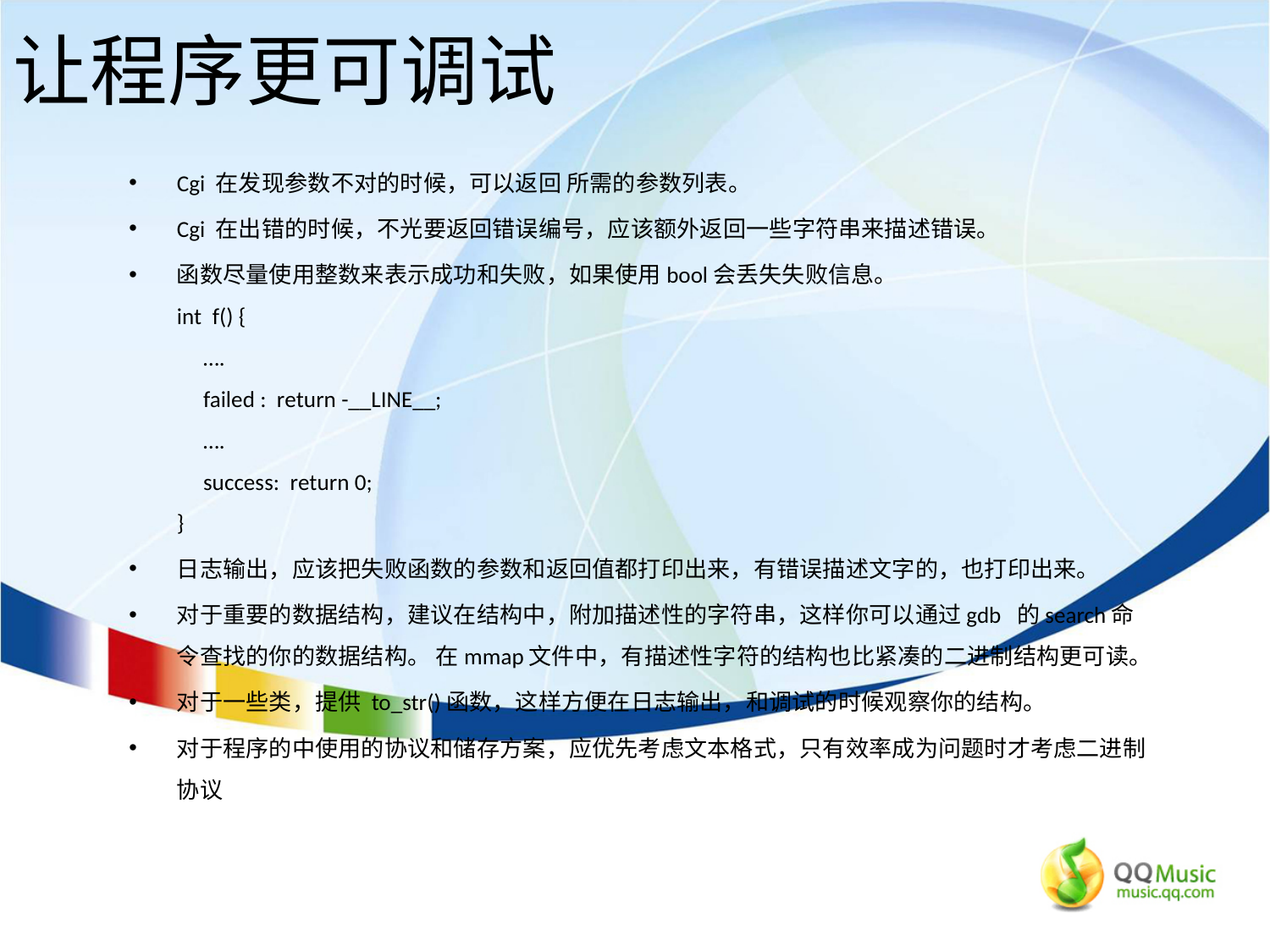

让程序更可调试
Cgi 在发现参数不对的时候，可以返回 所需的参数列表。
Cgi 在出错的时候，不光要返回错误编号，应该额外返回一些字符串来描述错误。
函数尽量使用整数来表示成功和失败，如果使用bool会丢失失败信息。
int  f() {
     ….
     failed :  return -__LINE__;
     ….
     success:  return 0;
}
日志输出，应该把失败函数的参数和返回值都打印出来，有错误描述文字的，也打印出来。
对于重要的数据结构，建议在结构中，附加描述性的字符串，这样你可以通过gdb  的search命令查找的你的数据结构。 在mmap文件中，有描述性字符的结构也比紧凑的二进制结构更可读。
对于一些类，提供 to_str()函数，这样方便在日志输出，和调试的时候观察你的结构。
对于程序的中使用的协议和储存方案，应优先考虑文本格式，只有效率成为问题时才考虑二进制协议